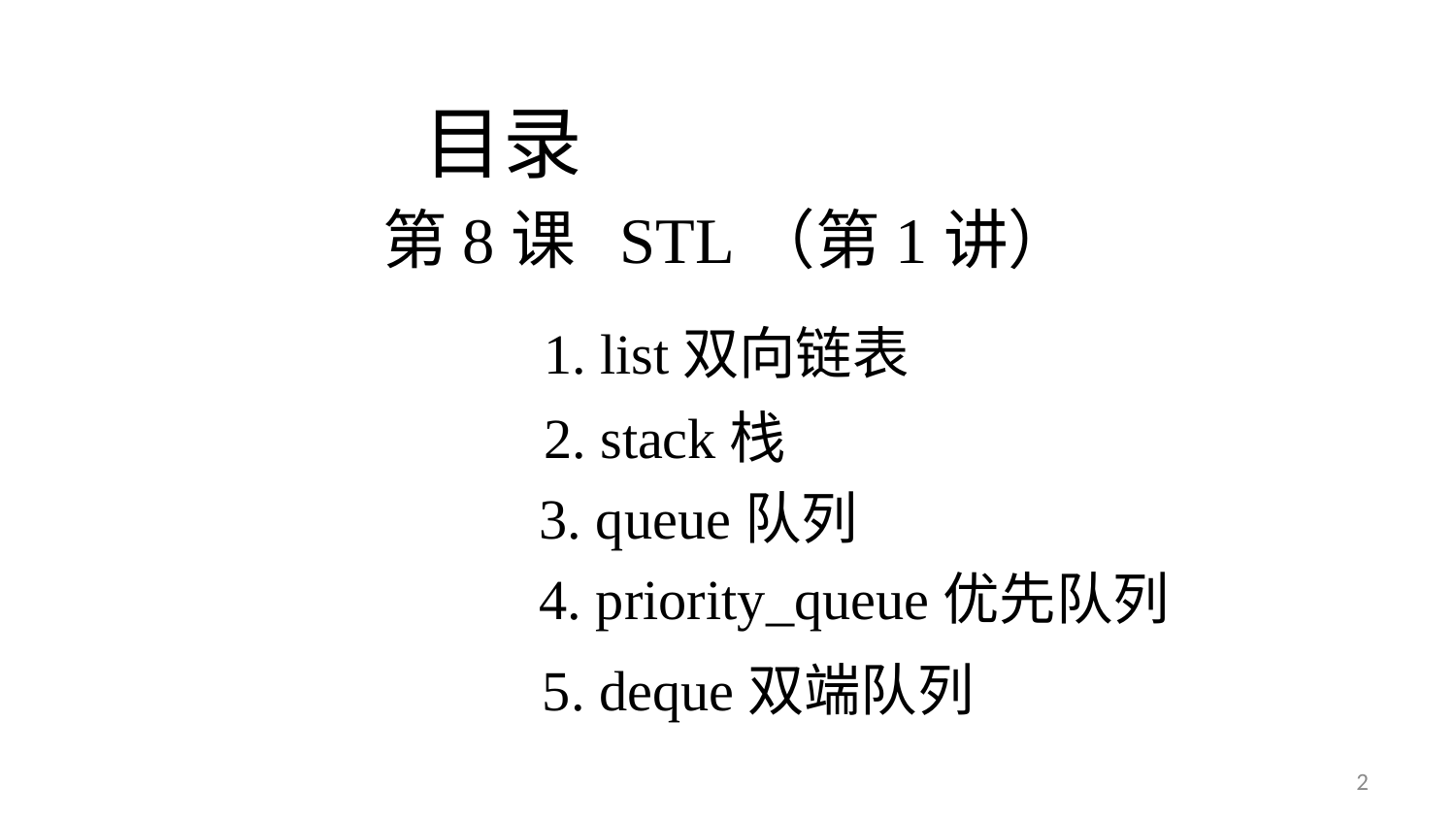

# 目录
第8课  STL（第1讲）
1. list双向链表
2. stack栈
3. queue队列
4. priority_queue优先队列
5. deque双端队列
2